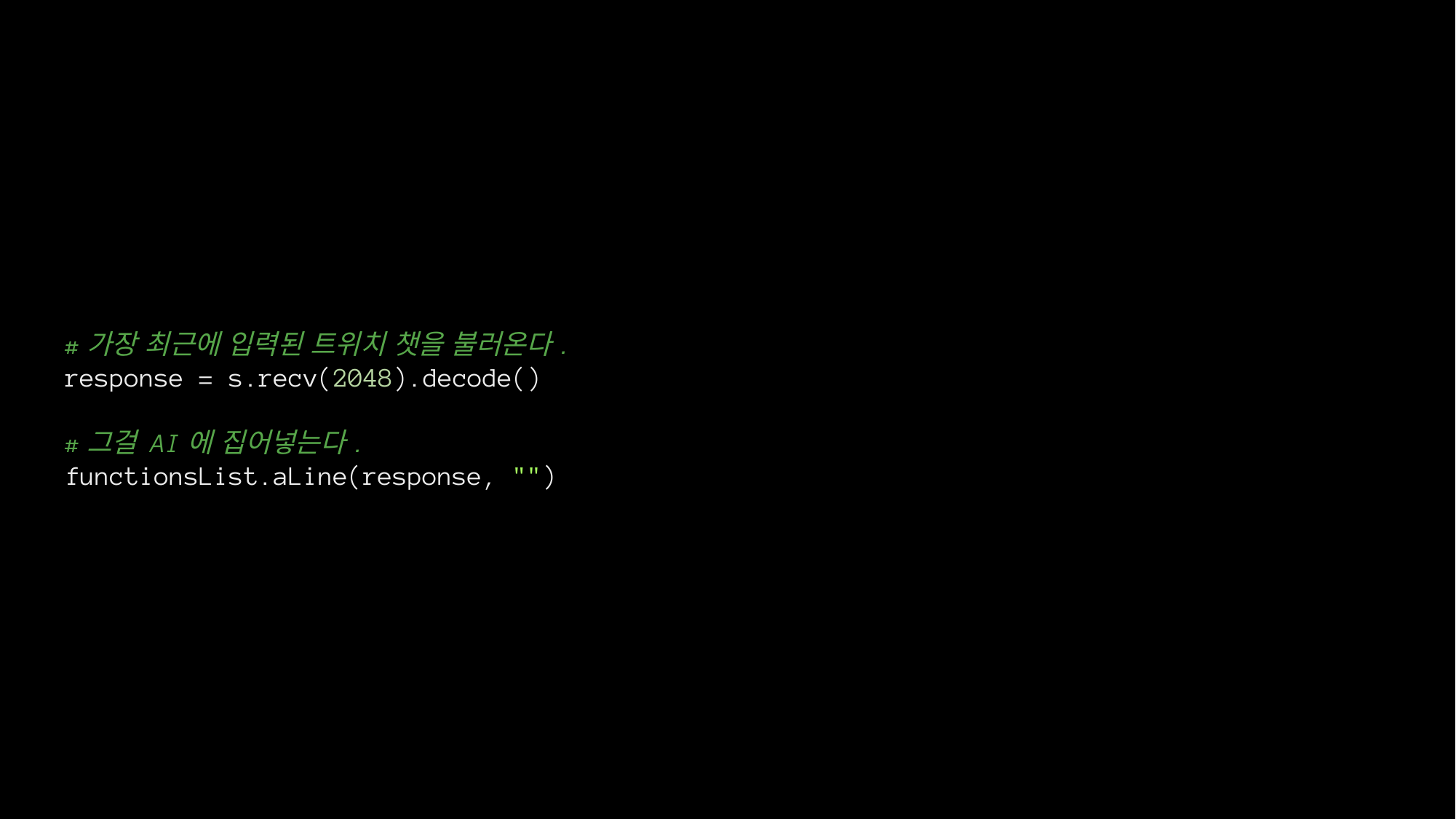

#가장 최근에 입력된 트위치 챗을 불러온다.
response = s.recv(2048).decode()

#그걸 AI에 집어넣는다.
functionsList.aLine(response, "")